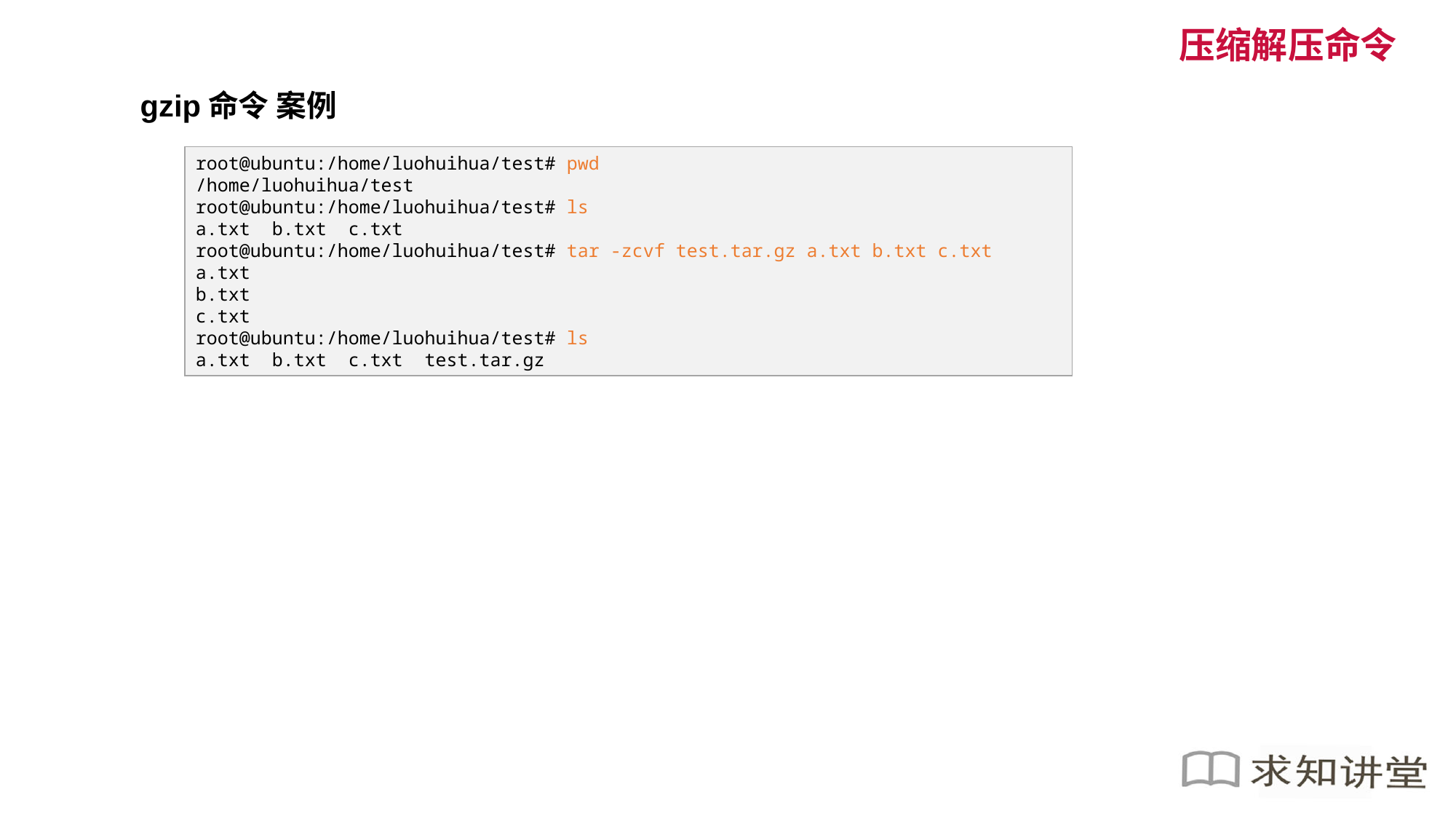

压缩解压命令
gzip命令 案例
root@ubuntu:/home/luohuihua/test# pwd
/home/luohuihua/test
root@ubuntu:/home/luohuihua/test# ls
a.txt  b.txt  c.txt
root@ubuntu:/home/luohuihua/test# tar -zcvf test.tar.gz a.txt b.txt c.txt
a.txt
b.txt
c.txt
root@ubuntu:/home/luohuihua/test# ls
a.txt  b.txt  c.txt  test.tar.gz